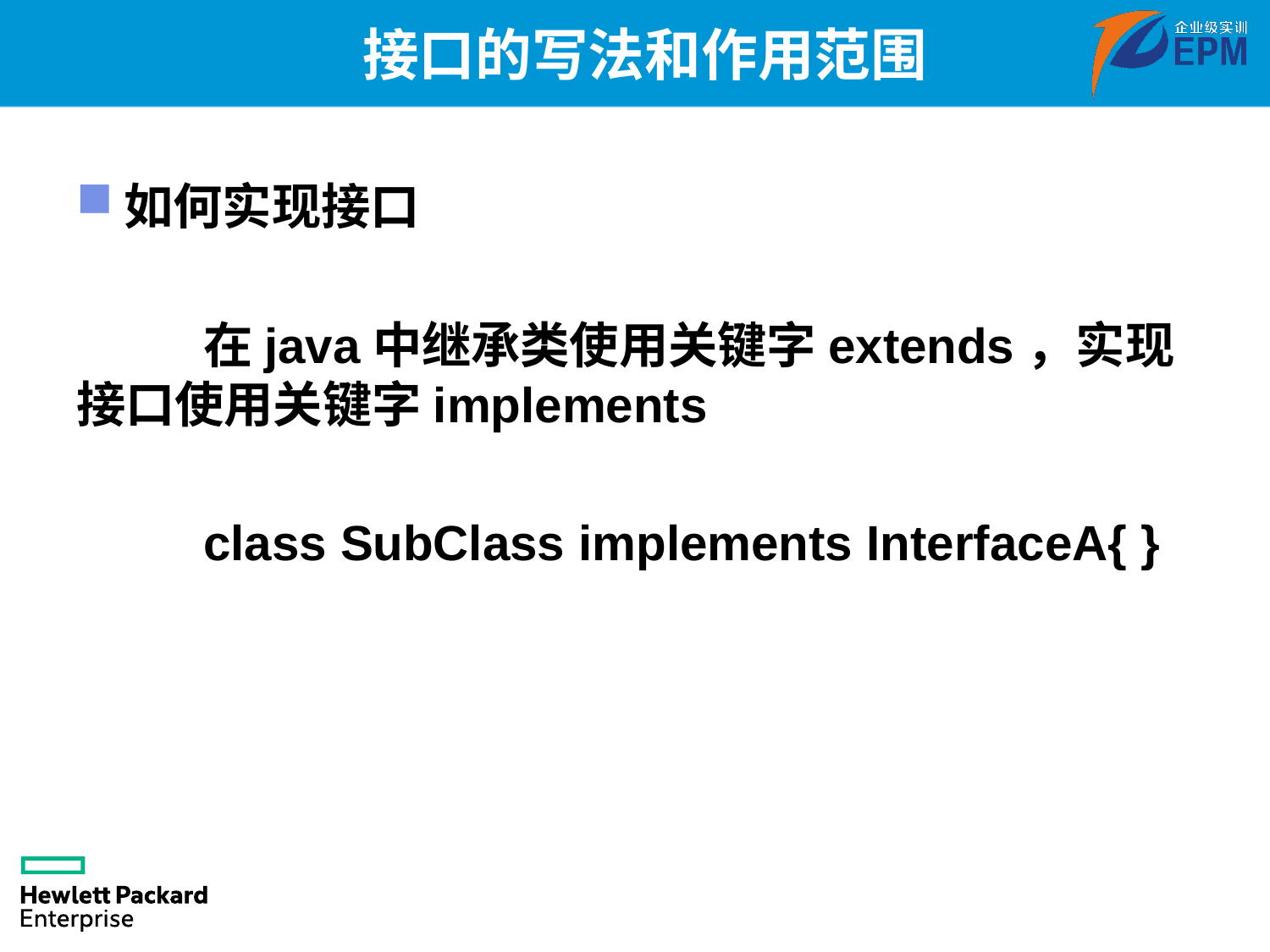

# 接口的写法和作用范围
如何实现接口

	在java中继承类使用关键字extends，实现接口使用关键字implements

	class SubClass implements InterfaceA{ }